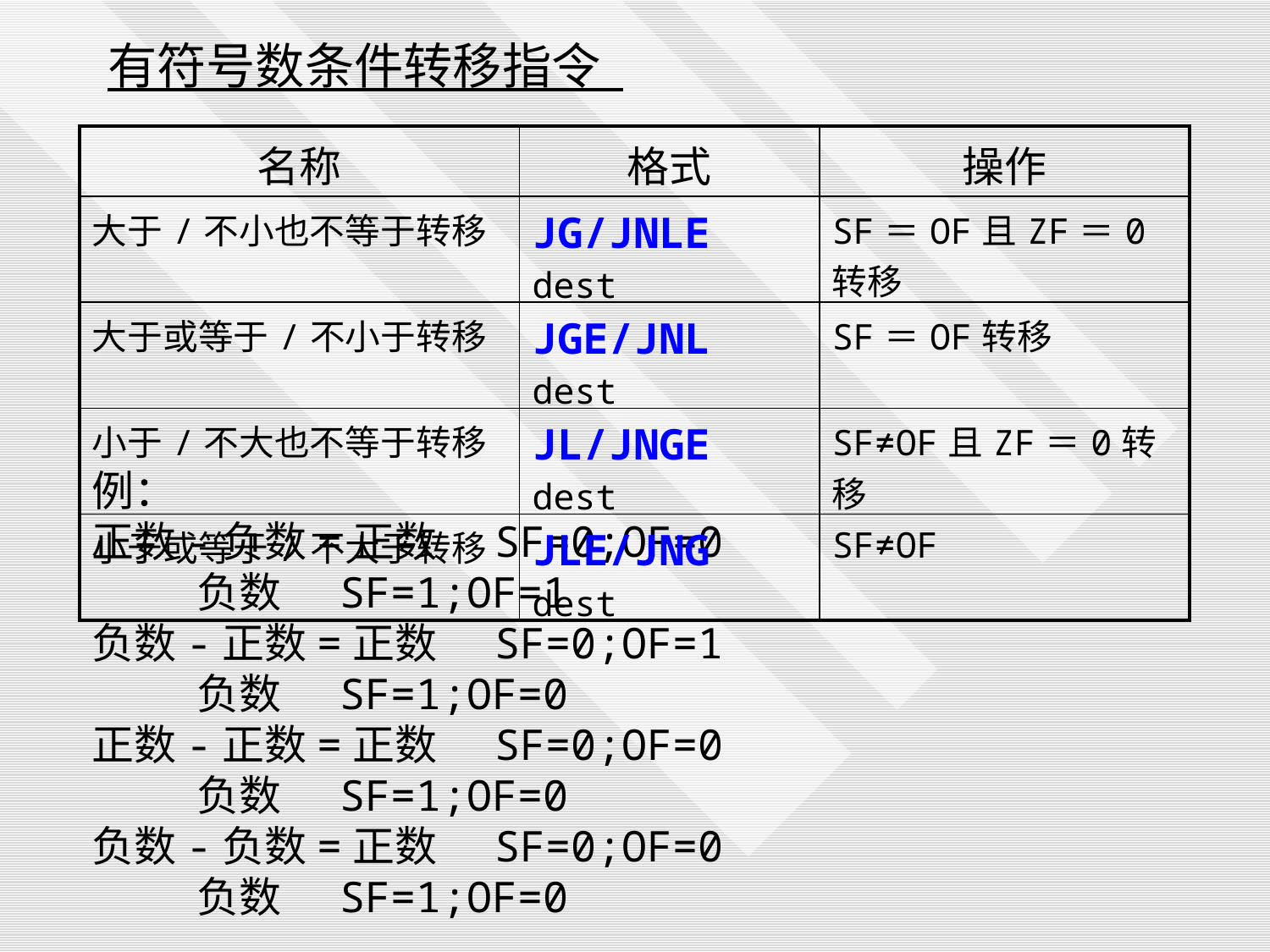

有符号数条件转移指令
| 名称 | 格式 | 操作 |
| --- | --- | --- |
| 大于/不小也不等于转移 | JG/JNLE dest | SF＝OF且ZF＝0转移 |
| 大于或等于/不小于转移 | JGE/JNL dest | SF＝OF转移 |
| 小于/不大也不等于转移 | JL/JNGE dest | SF≠OF且ZF＝0转移 |
| 小于或等于/不大于转移 | JLE/JNG dest | SF≠OF |
例：
正数-负数=正数     SF=0;OF=0
          负数     SF=1;OF=1
负数-正数=正数     SF=0;OF=1
          负数     SF=1;OF=0
正数-正数=正数     SF=0;OF=0
          负数     SF=1;OF=0
负数-负数=正数     SF=0;OF=0
          负数     SF=1;OF=0